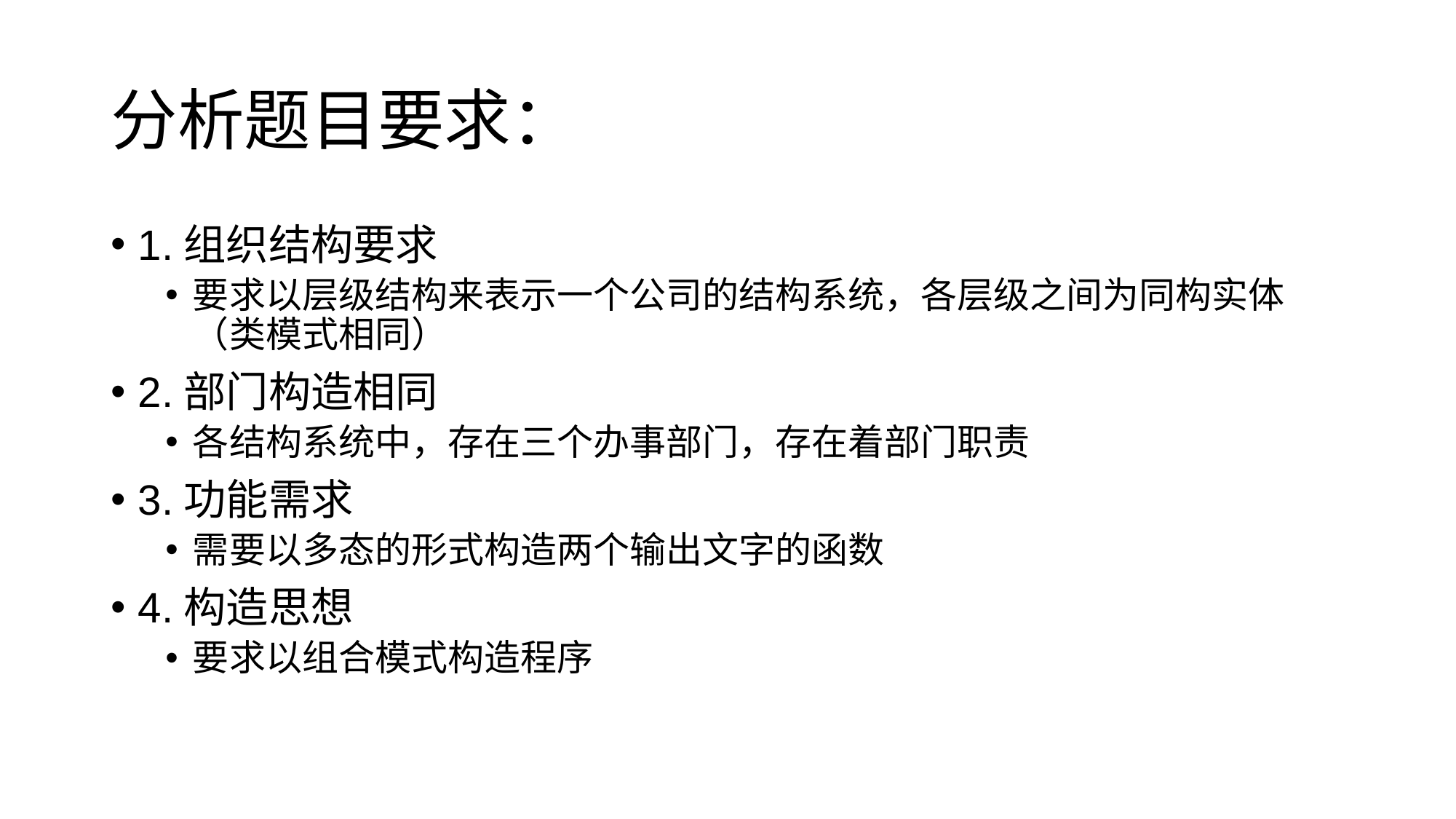

# 分析题目要求：
1.组织结构要求
要求以层级结构来表示一个公司的结构系统，各层级之间为同构实体（类模式相同）
2.部门构造相同
各结构系统中，存在三个办事部门，存在着部门职责
3.功能需求
需要以多态的形式构造两个输出文字的函数
4.构造思想
要求以组合模式构造程序